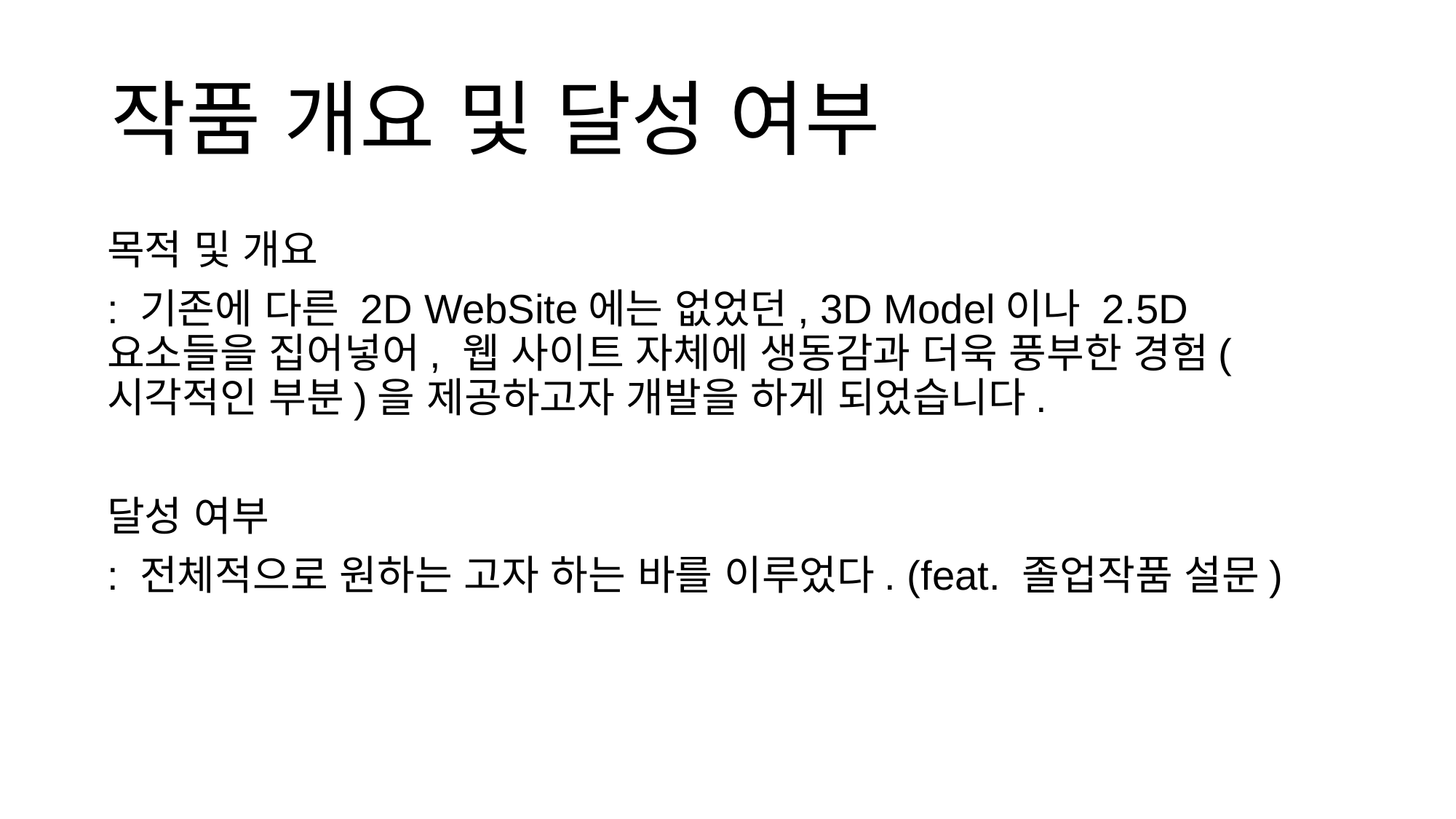

# 작품 개요 및 달성 여부
목적 및 개요
: 기존에 다른 2D WebSite에는 없었던, 3D Model이나 2.5D요소들을 집어넣어, 웹 사이트 자체에 생동감과 더욱 풍부한 경험(시각적인 부분)을 제공하고자 개발을 하게 되었습니다.

달성 여부
: 전체적으로 원하는 고자 하는 바를 이루었다. (feat. 졸업작품 설문)